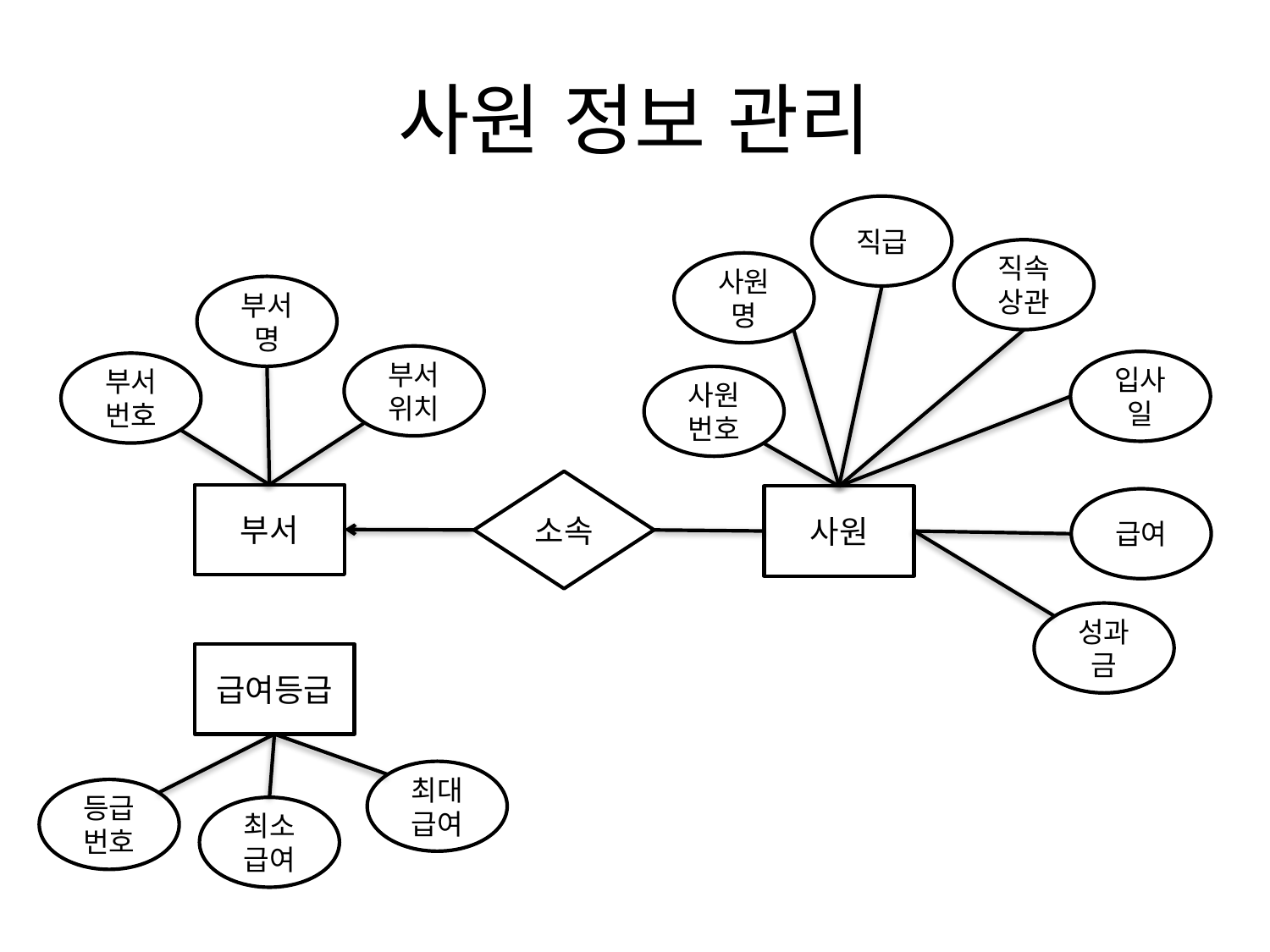

# 사원 정보 관리
직급
직속상관
사원명
부서명
부서위치
입사일
부서번호
사원번호
소속
부서
사원
급여
성과금
급여등급
최대급여
등급번호
최소급여